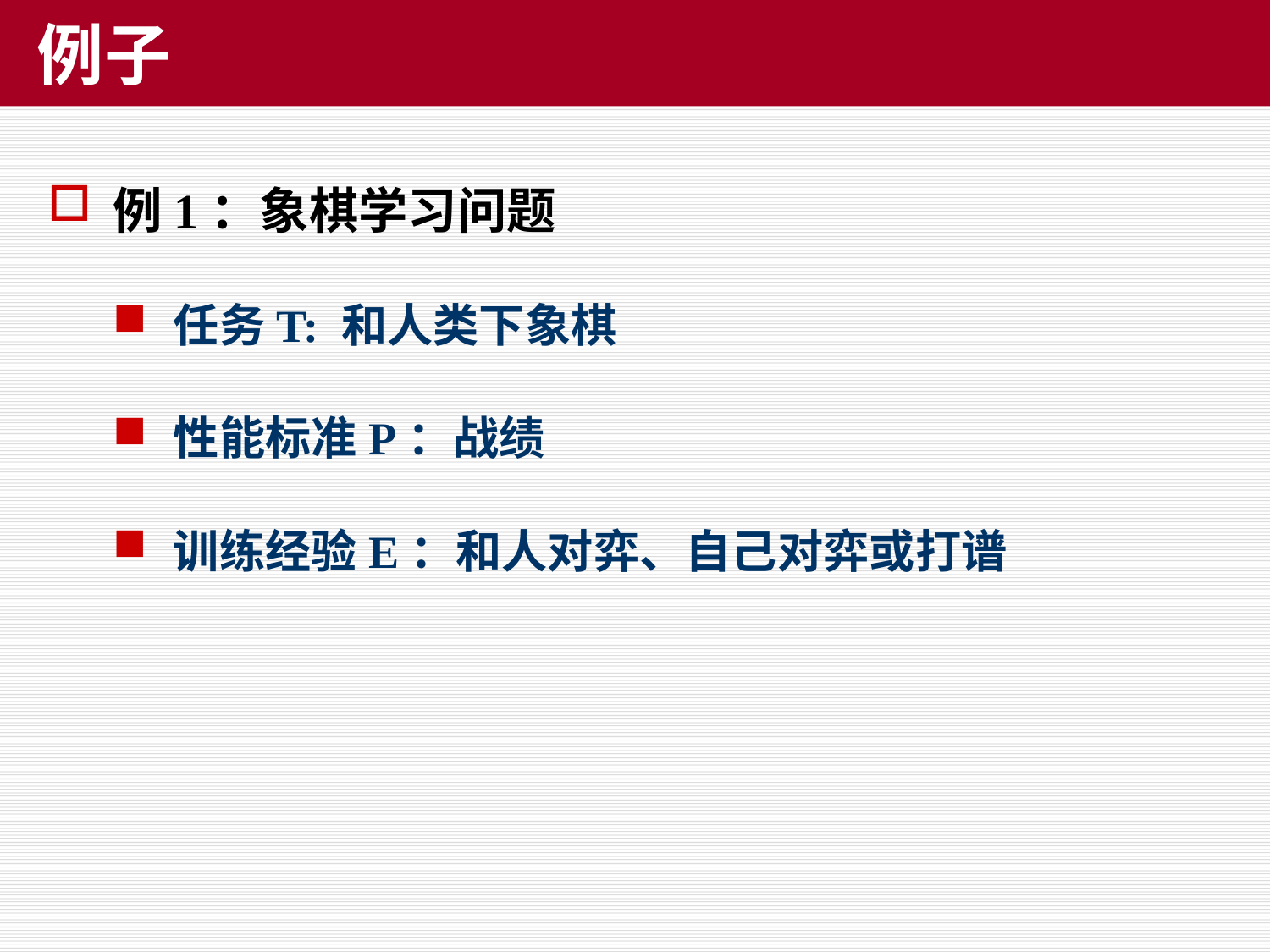

# 例子
例1：象棋学习问题
任务T: 和人类下象棋
性能标准P：战绩
训练经验E：和人对弈、自己对弈或打谱